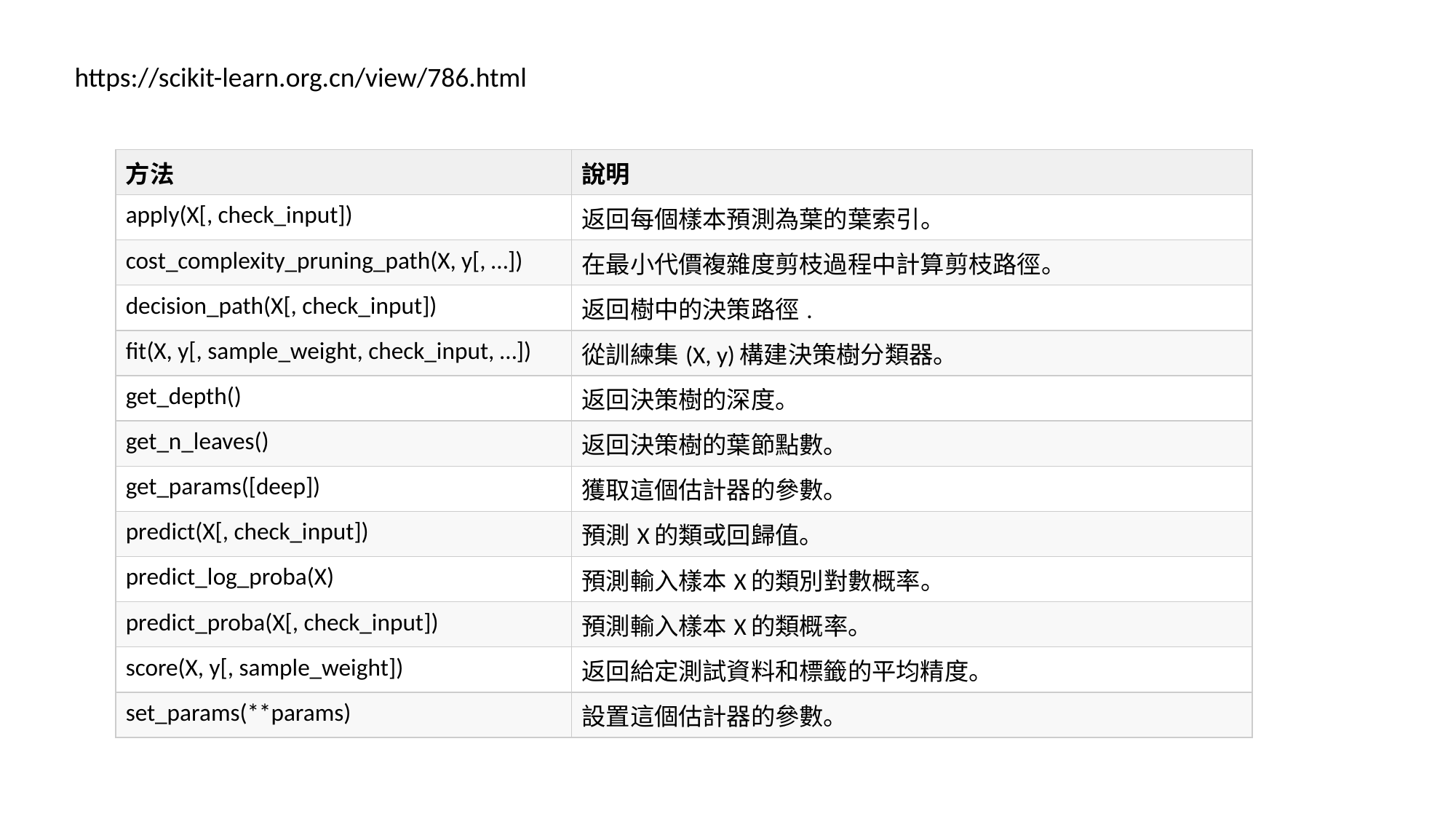

https://scikit-learn.org.cn/view/786.html
| 方法 | 說明 |
| --- | --- |
| apply(X[, check\_input]) | 返回每個樣本預測為葉的葉索引。 |
| cost\_complexity\_pruning\_path(X, y[, …]) | 在最小代價複雜度剪枝過程中計算剪枝路徑。 |
| decision\_path(X[, check\_input]) | 返回樹中的決策路徑. |
| fit(X, y[, sample\_weight, check\_input, …]) | 從訓練集(X, y)構建決策樹分類器。 |
| get\_depth() | 返回決策樹的深度。 |
| get\_n\_leaves() | 返回決策樹的葉節點數。 |
| get\_params([deep]) | 獲取這個估計器的參數。 |
| predict(X[, check\_input]) | 預測X的類或回歸值。 |
| predict\_log\_proba(X) | 預測輸入樣本X的類別對數概率。 |
| predict\_proba(X[, check\_input]) | 預測輸入樣本X的類概率。 |
| score(X, y[, sample\_weight]) | 返回給定測試資料和標籤的平均精度。 |
| set\_params(\*\*params) | 設置這個估計器的參數。 |